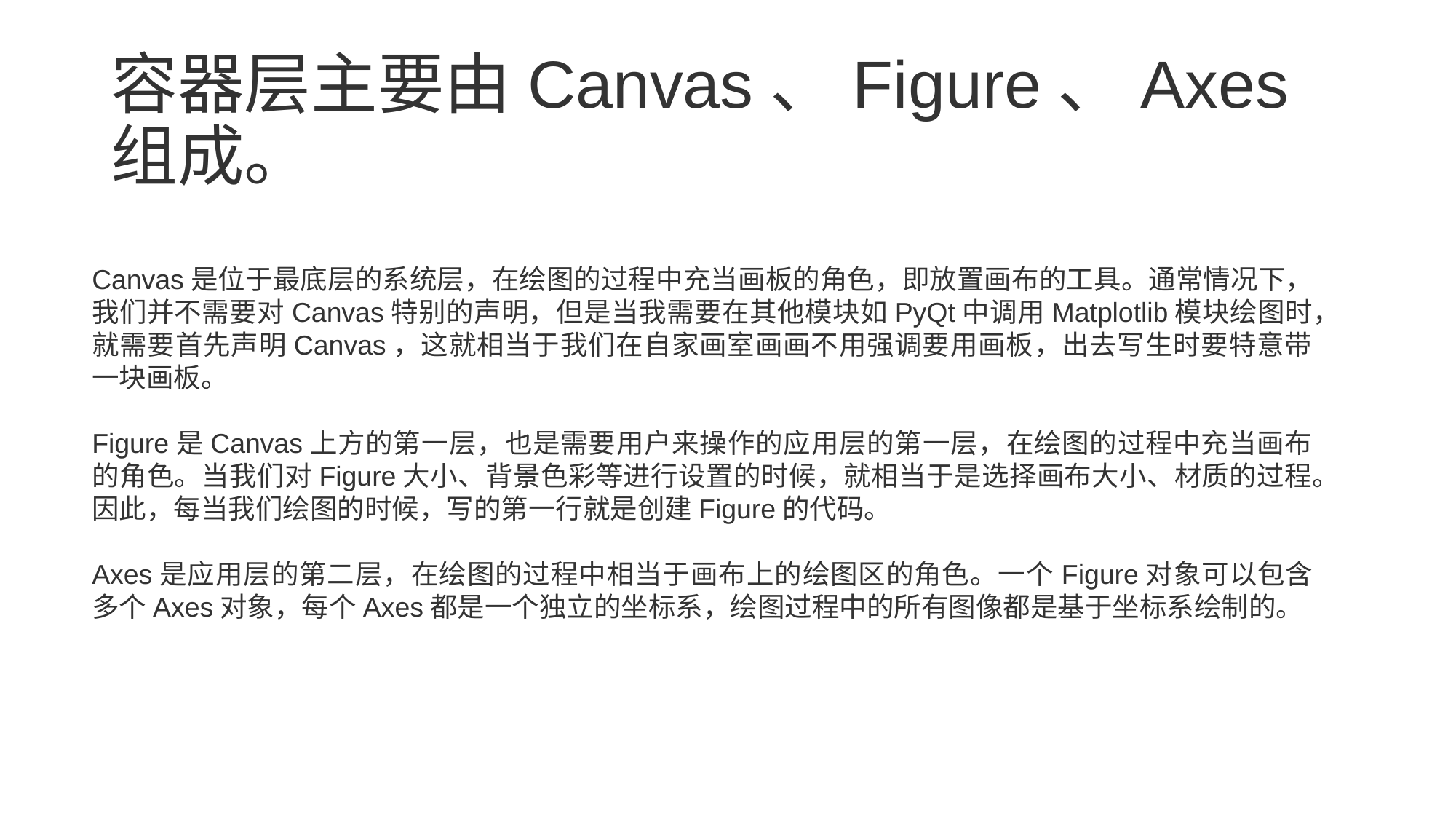

# 容器层主要由Canvas、Figure、Axes组成。
Canvas是位于最底层的系统层，在绘图的过程中充当画板的角色，即放置画布的工具。通常情况下，我们并不需要对Canvas特别的声明，但是当我需要在其他模块如PyQt中调用Matplotlib模块绘图时，就需要首先声明Canvas，这就相当于我们在自家画室画画不用强调要用画板，出去写生时要特意带一块画板。

Figure是Canvas上方的第一层，也是需要用户来操作的应用层的第一层，在绘图的过程中充当画布的角色。当我们对Figure大小、背景色彩等进行设置的时候，就相当于是选择画布大小、材质的过程。因此，每当我们绘图的时候，写的第一行就是创建Figure的代码。

Axes是应用层的第二层，在绘图的过程中相当于画布上的绘图区的角色。一个Figure对象可以包含多个Axes对象，每个Axes都是一个独立的坐标系，绘图过程中的所有图像都是基于坐标系绘制的。